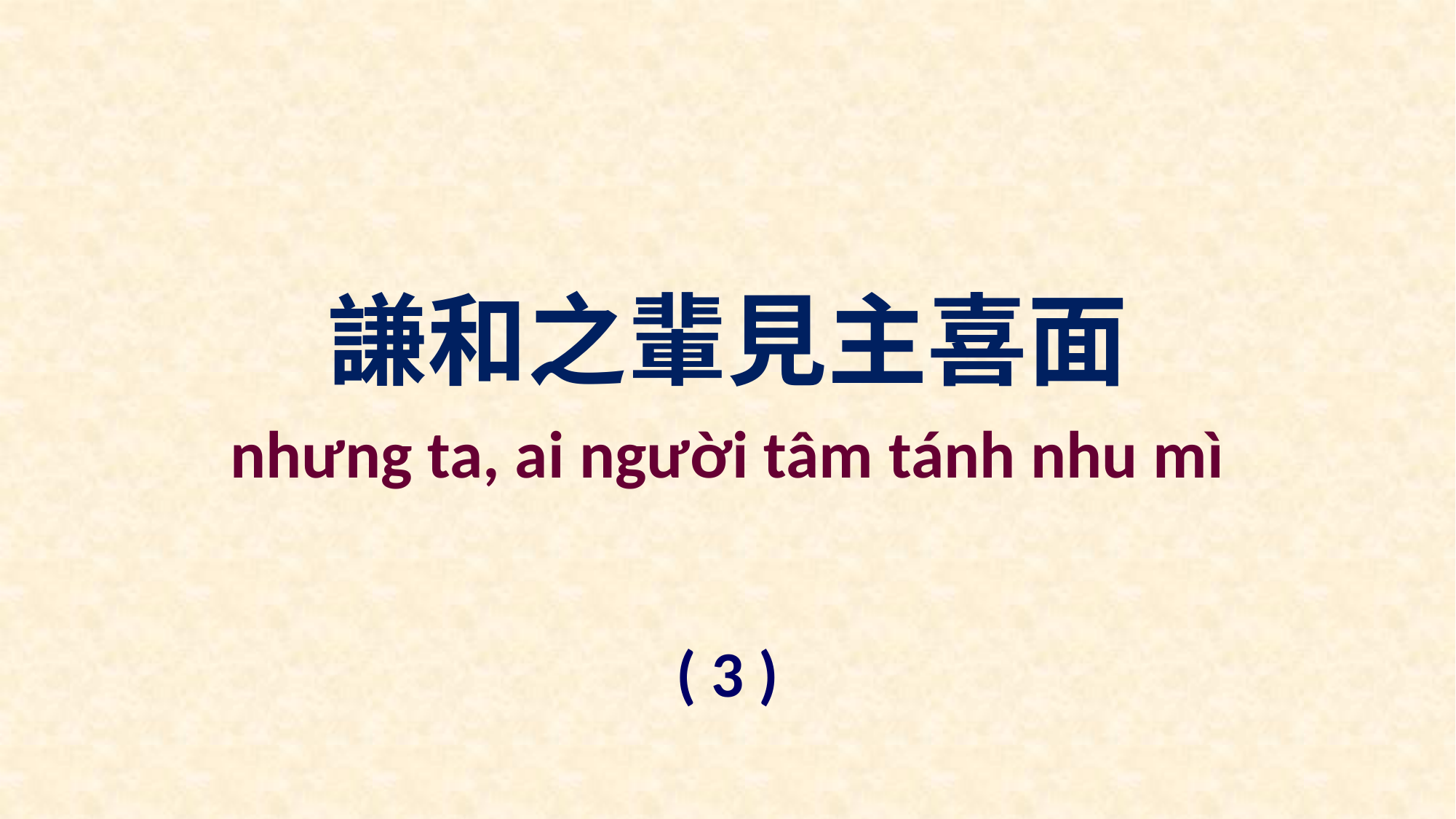

謙和之輩見主喜面
nhưng ta, ai người tâm tánh nhu mì
( 3 )